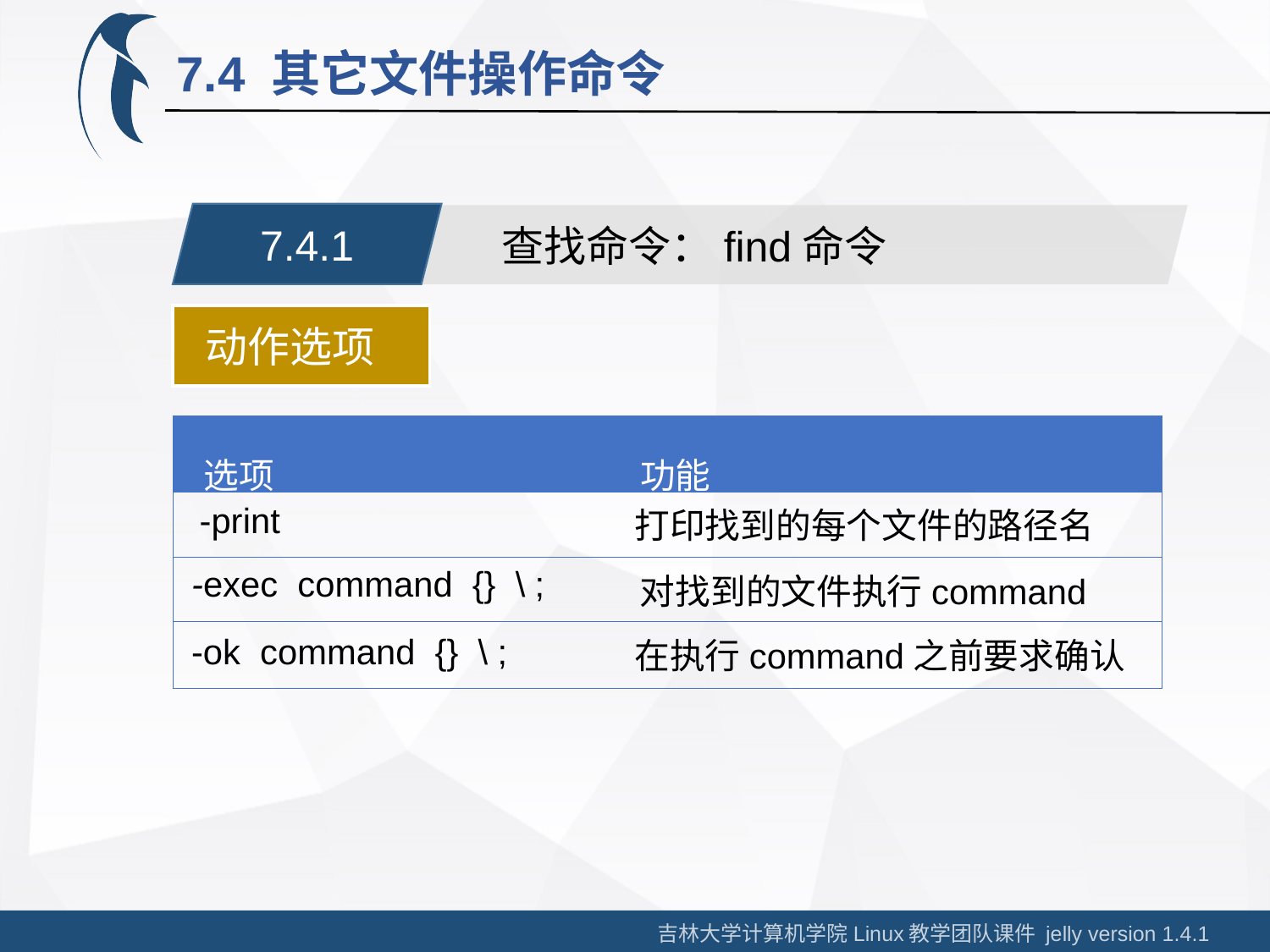

7.4 其它文件操作命令
7.4.1
查找命令：find命令
 动作选项
| 选项 | 功能 |
| --- | --- |
|  |  |
|  |  |
|  |  |
-print
打印找到的每个文件的路径名
-exec  command  {}  \ ;
对找到的文件执行command
-ok  command  {}  \ ;
在执行command之前要求确认